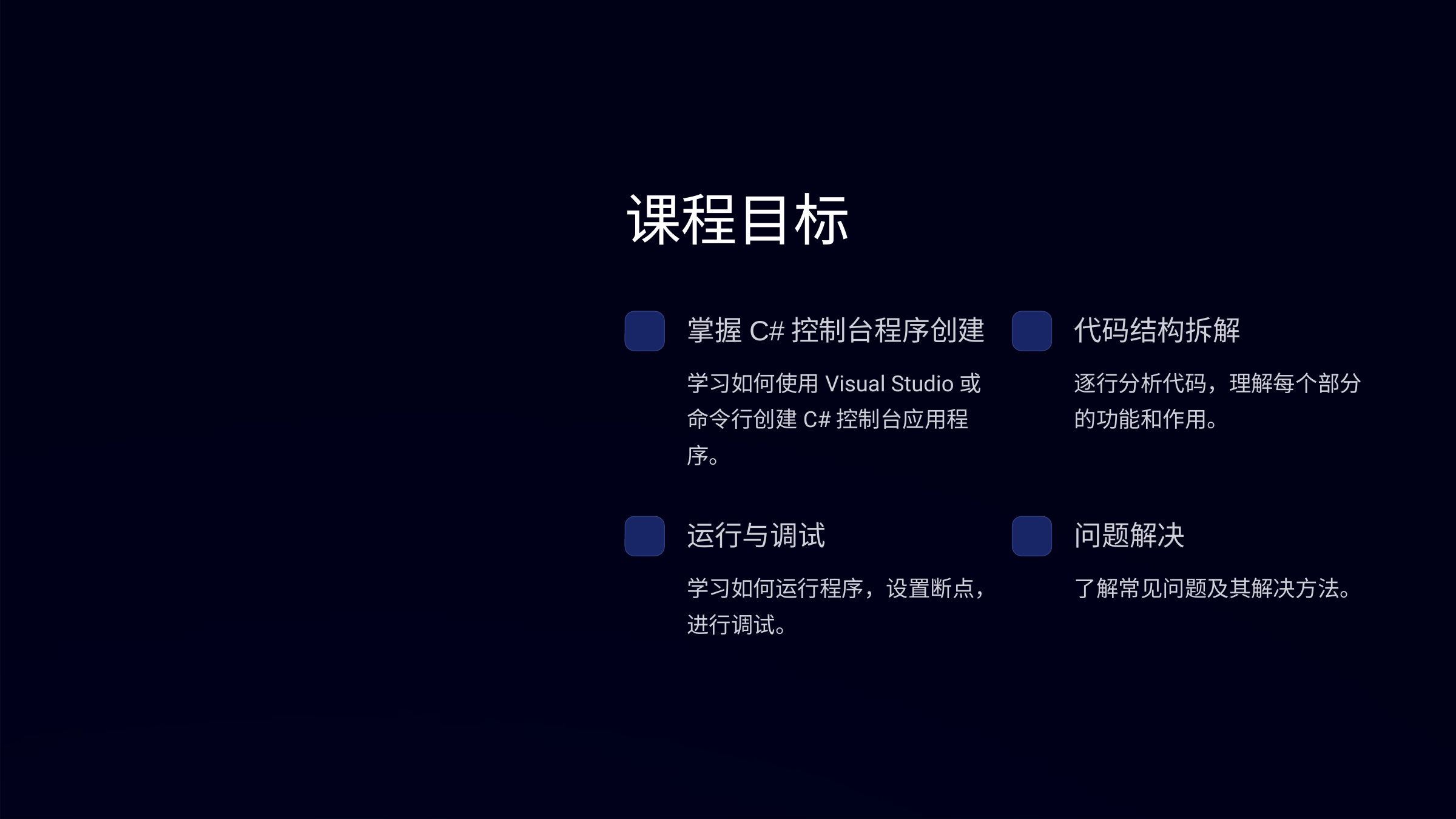

课程目标

掌握C#控制台程序创建

代码结构拆解
学习如何使用Visual Studio或命令行创建C#控制台应用程序。
逐行分析代码，理解每个部分的功能和作用。

运行与调试

问题解决
学习如何运行程序，设置断点，进行调试。
了解常见问题及其解决方法。